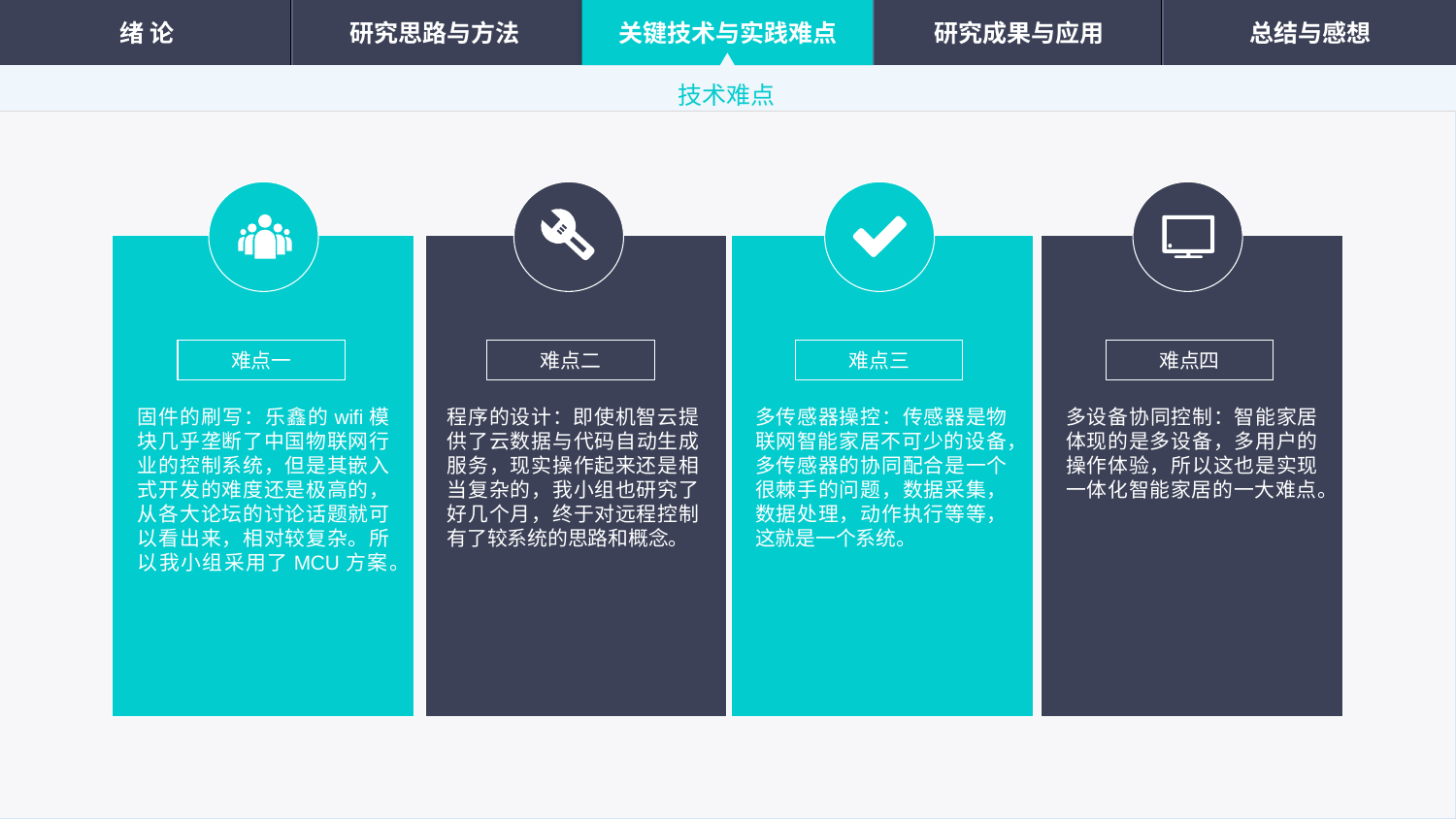

绪 论
研究思路与方法
关键技术与实践难点
研究成果与应用
总结与感想
技术难点

难点一
难点二
难点三
难点四
固件的刷写：乐鑫的wifi模块几乎垄断了中国物联网行业的控制系统，但是其嵌入式开发的难度还是极高的，从各大论坛的讨论话题就可以看出来，相对较复杂。所以我小组采用了MCU方案。
程序的设计：即使机智云提供了云数据与代码自动生成服务，现实操作起来还是相当复杂的，我小组也研究了好几个月，终于对远程控制有了较系统的思路和概念。
多传感器操控：传感器是物联网智能家居不可少的设备，多传感器的协同配合是一个很棘手的问题，数据采集，数据处理，动作执行等等，这就是一个系统。
多设备协同控制：智能家居体现的是多设备，多用户的操作体验，所以这也是实现一体化智能家居的一大难点。